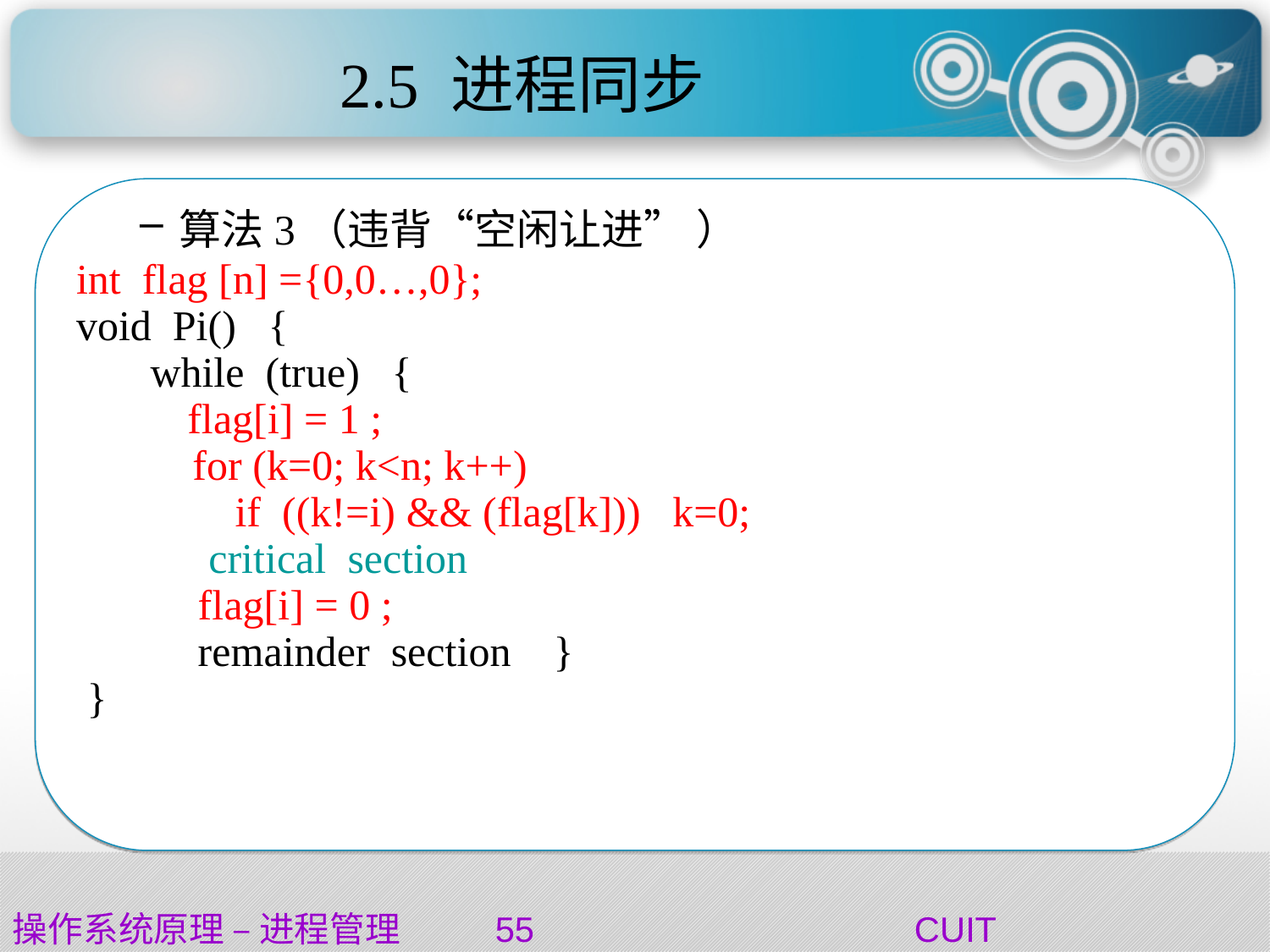

# 2.5	进程同步
算法3（违背“空闲让进” ）
int  flag [n] ={0,0…,0};
void  Pi()   {
       while  (true)   {
	      flag[i] = 1 ;
           for (k=0; k<n; k++)
               if  ((k!=i) && (flag[k]))   k=0;
	        critical  section
	       flag[i] = 0 ;
	       remainder  section    }
 }